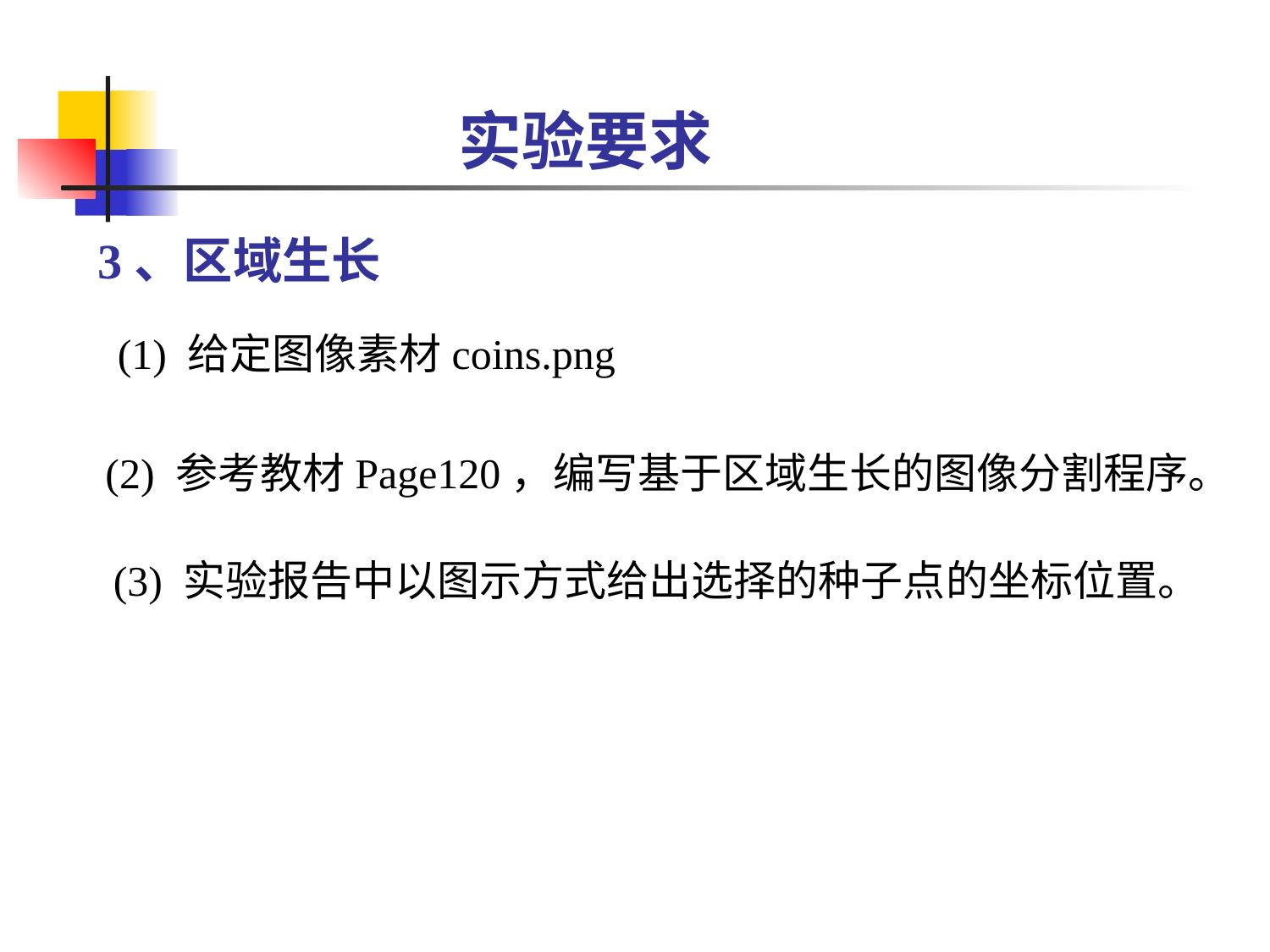

实验要求
# 3、区域生长
(1) 给定图像素材coins.png
(2) 参考教材Page120，编写基于区域生长的图像分割程序。
(3) 实验报告中以图示方式给出选择的种子点的坐标位置。